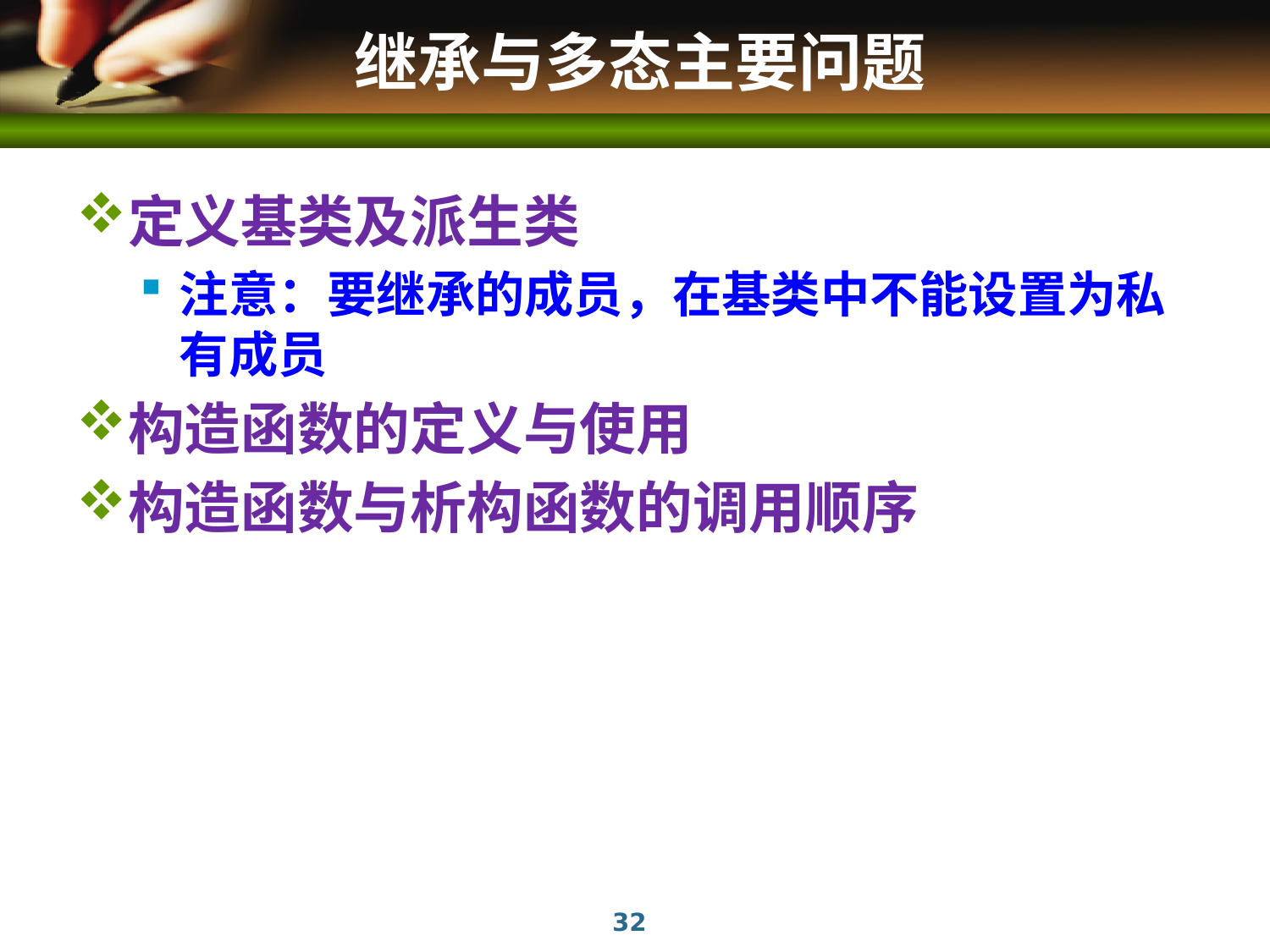

# 继承与多态主要问题
定义基类及派生类
注意：要继承的成员，在基类中不能设置为私有成员
构造函数的定义与使用
构造函数与析构函数的调用顺序

32